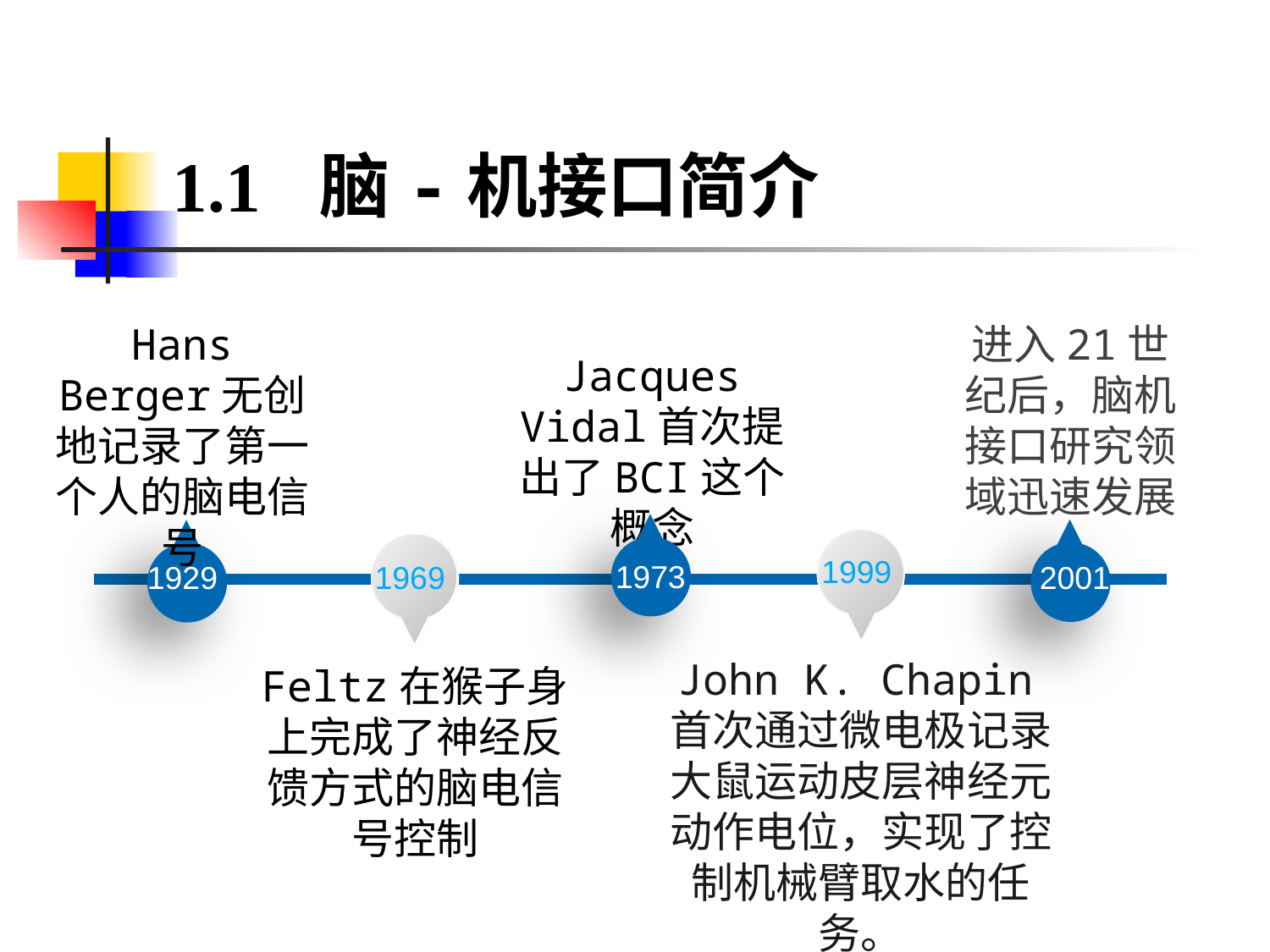

# 1.1 脑-机接口简介
进入21世纪后，脑机接口研究领域迅速发展
Hans Berger无创地记录了第一个人的脑电信号
Jacques Vidal首次提出了BCI这个概念

1999
1973
1929
1969
2001
Feltz在猴子身上完成了神经反馈方式的脑电信号控制

John K. Chapin首次通过微电极记录大鼠运动皮层神经元动作电位，实现了控制机械臂取水的任务。